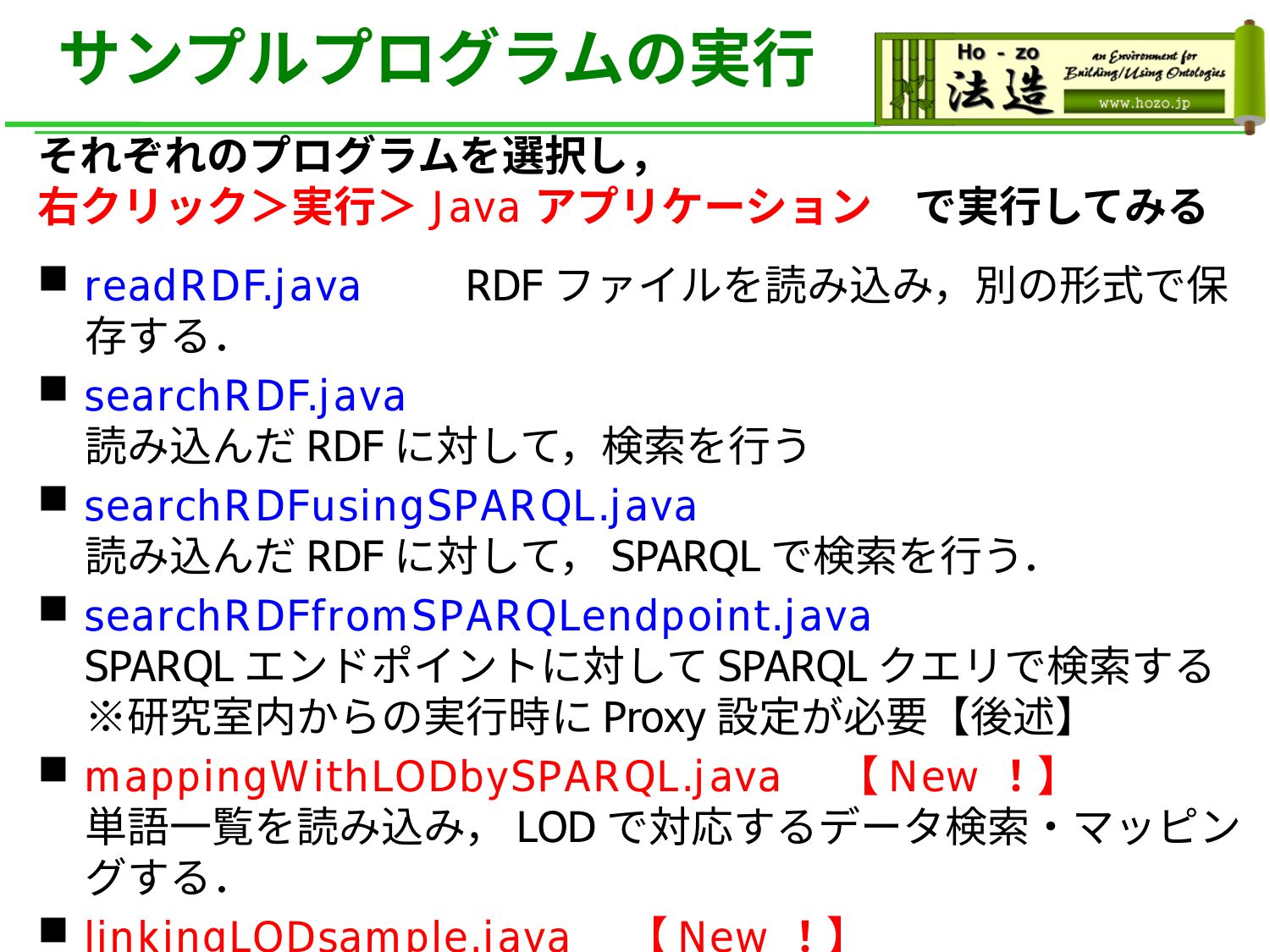

# サンプルプログラムの実行
それぞれのプログラムを選択し，
右クリック＞実行＞Javaアプリケーション　で実行してみる
readRDF.java　	RDFファイルを読み込み，別の形式で保存する．
searchRDF.java
読み込んだRDFに対して，検索を行う
searchRDFusingSPARQL.java
読み込んだRDFに対して，SPARQLで検索を行う．
searchRDFfromSPARQLendpoint.java
SPARQLエンドポイントに対してSPARQLクエリで検索する
※研究室内からの実行時にProxy設定が必要【後述】
mappingWithLODbySPARQL.java　【New！】
単語一覧を読み込み，LODで対応するデータ検索・マッピングする．
linkingLODsample.java　【New！】
テキストファイル内で，LODで定義されている用語をリンクする．